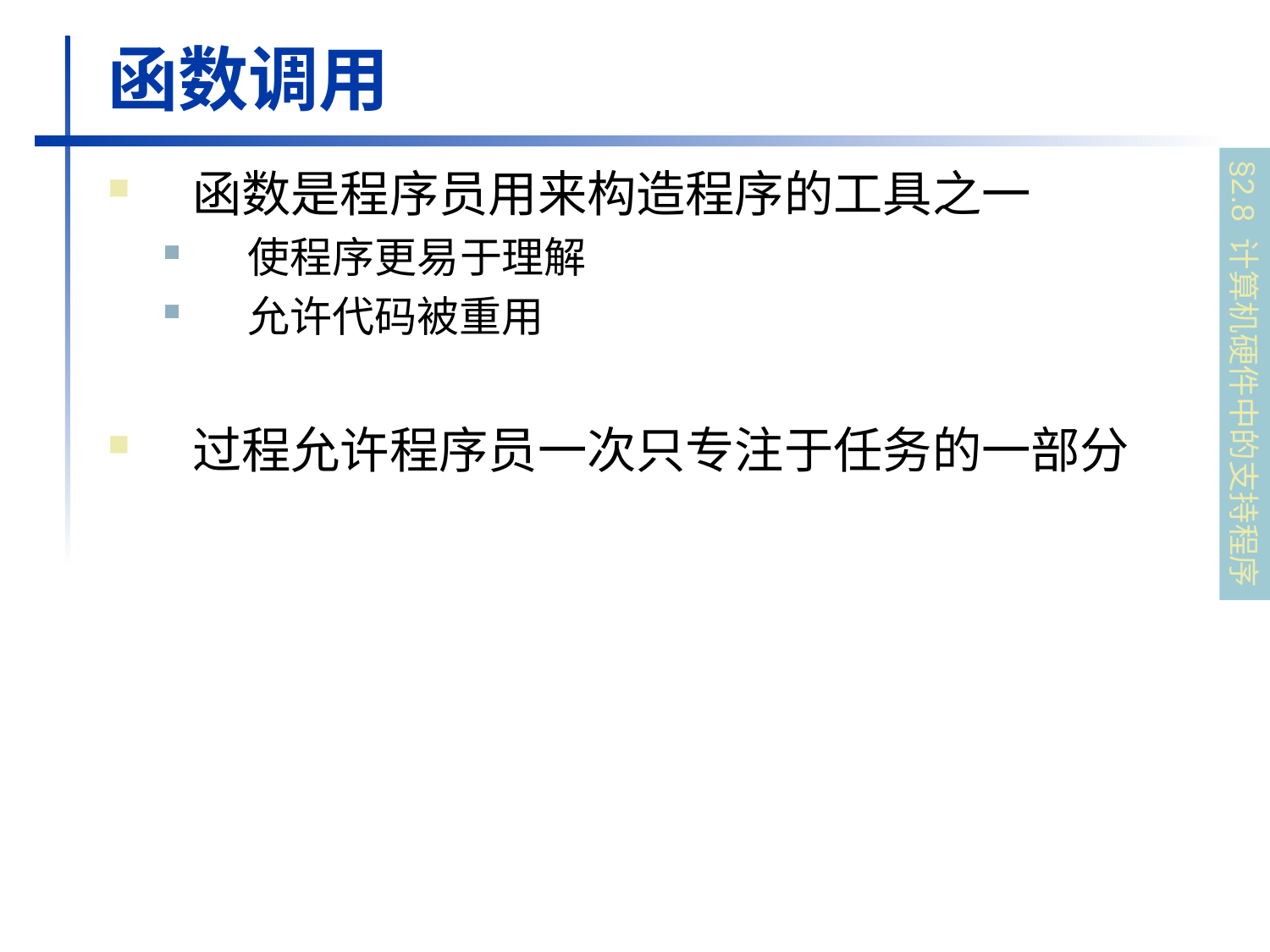

# 函数调用
函数是程序员用来构造程序的工具之一
使程序更易于理解
允许代码被重用

过程允许程序员一次只专注于任务的一部分
§2.8 计算机硬件中的支持程序